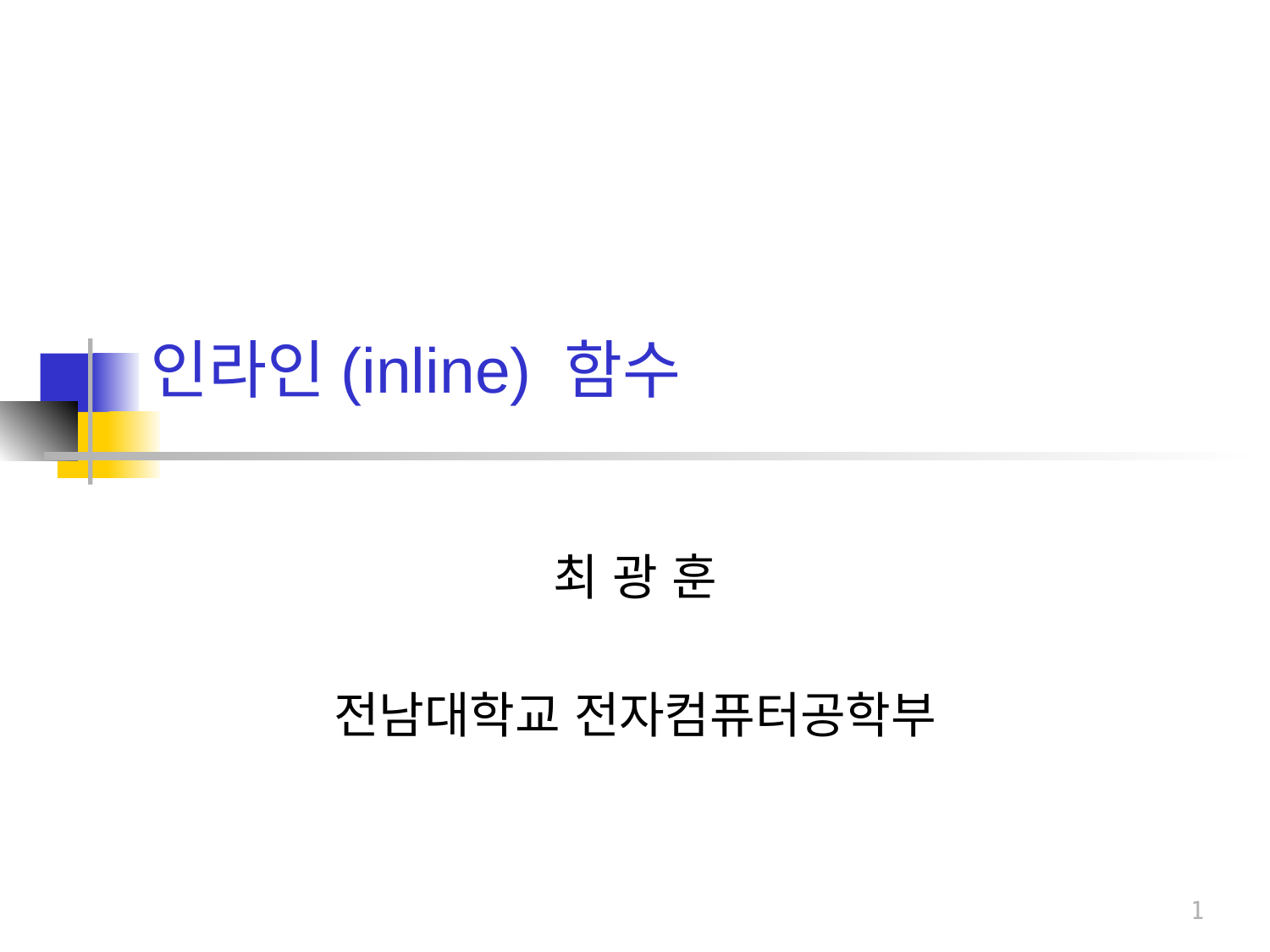

# 인라인(inline) 함수
최 광 훈

전남대학교 전자컴퓨터공학부
1